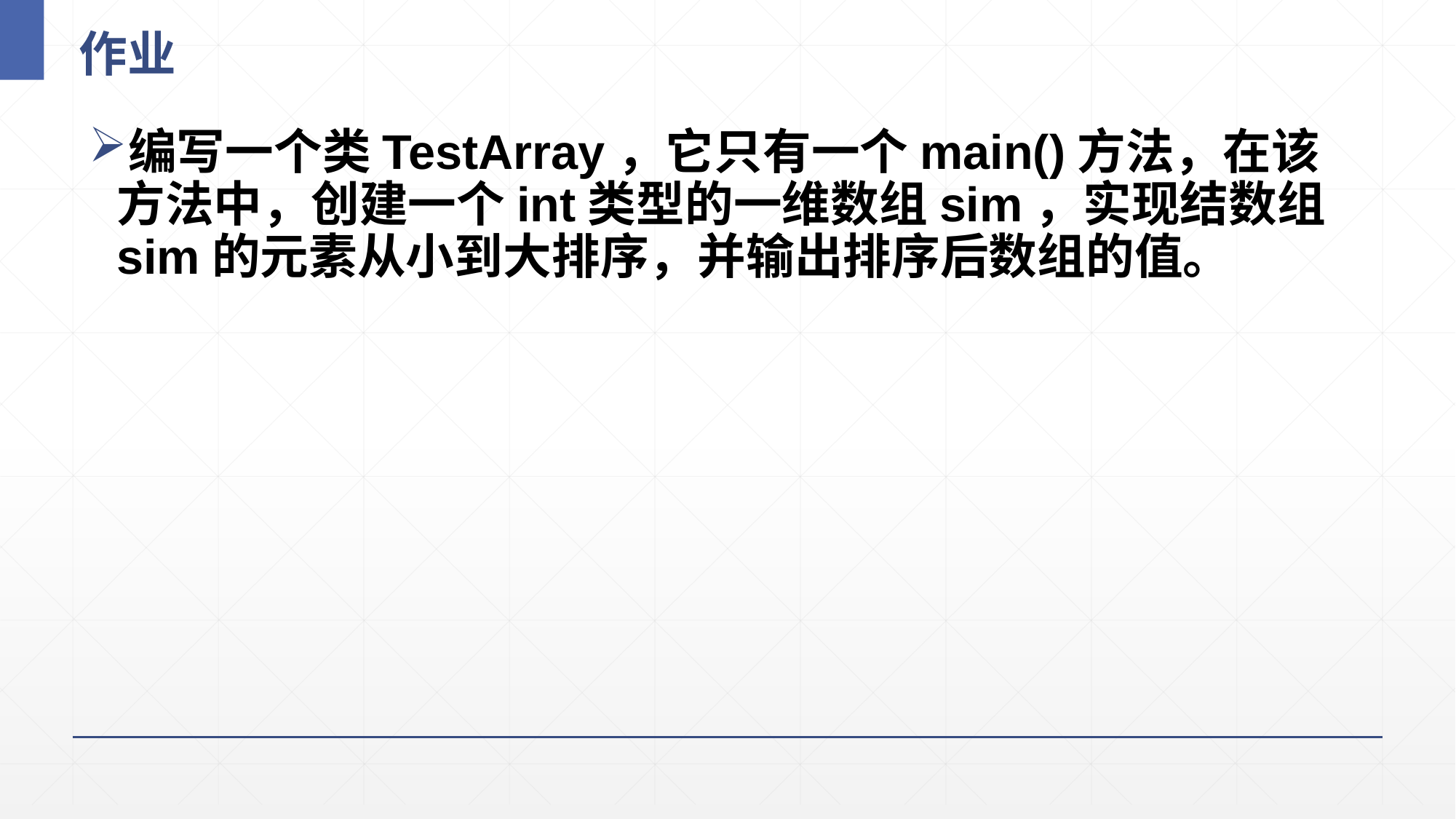

# 作业
编写一个类TestArray，它只有一个main()方法，在该方法中，创建一个int类型的一维数组sim，实现结数组sim的元素从小到大排序，并输出排序后数组的值。